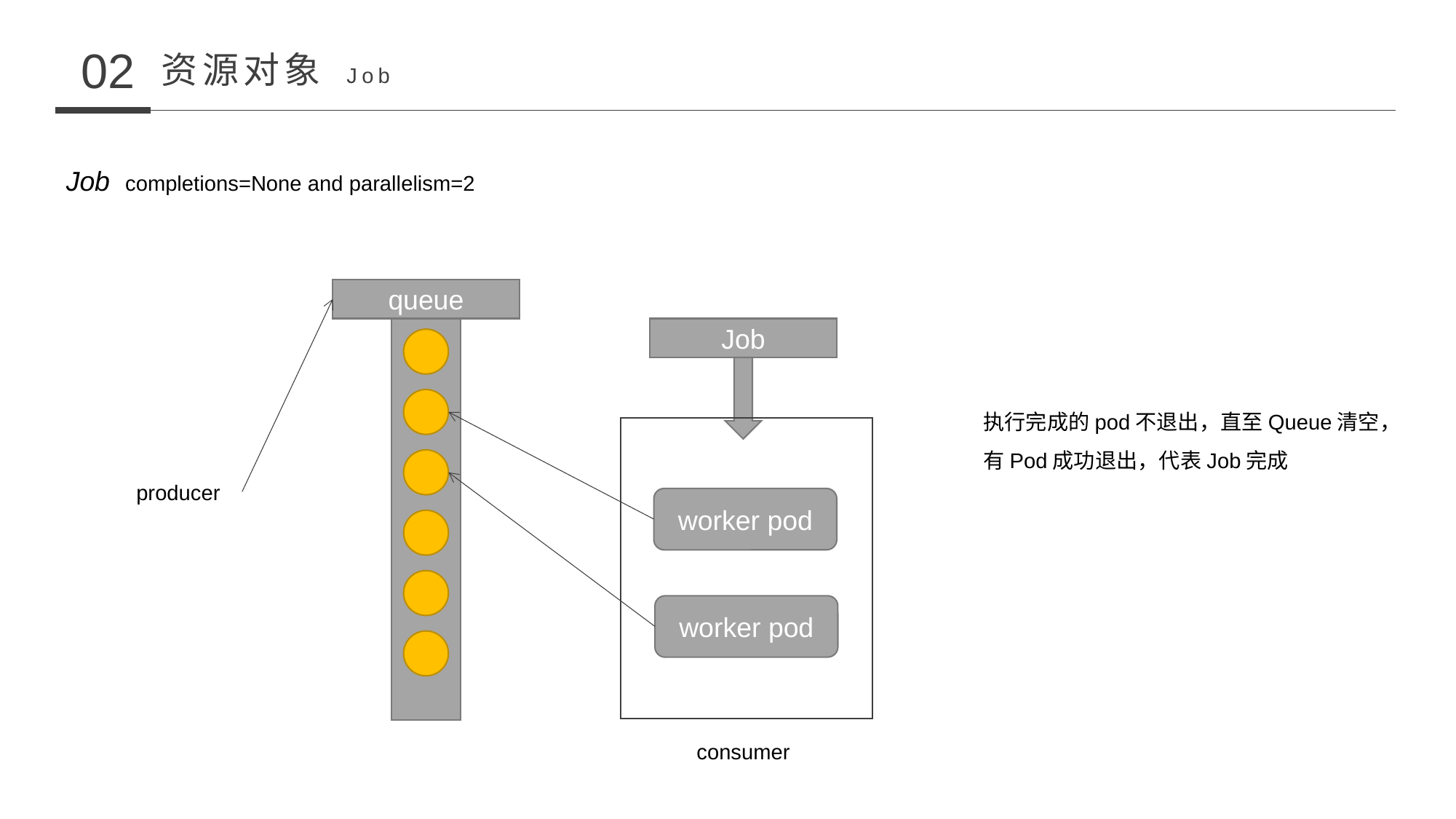

02
资源对象 Job
Job  completions=None and parallelism=2
queue

Job

执行完成的pod不退出，直至Queue清空，有Pod成功退出，代表Job完成

producer
worker pod

worker pod

consumer